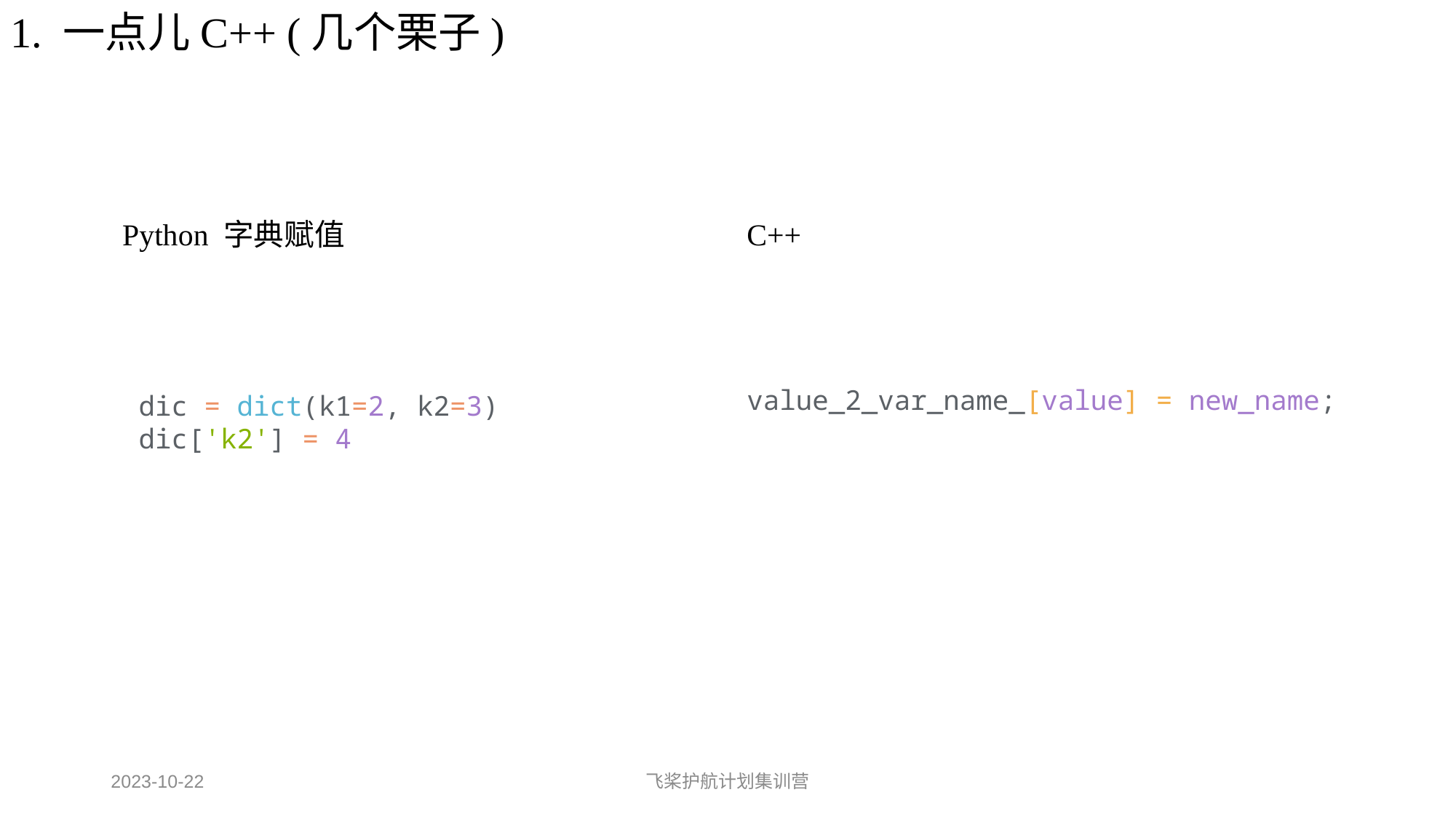

1. 一点儿C++ (几个栗子)
Python 字典赋值
C++
value_2_var_name_[value] = new_name;
dic = dict(k1=2, k2=3)
dic['k2'] = 4
2023-10-22
飞桨护航计划集训营